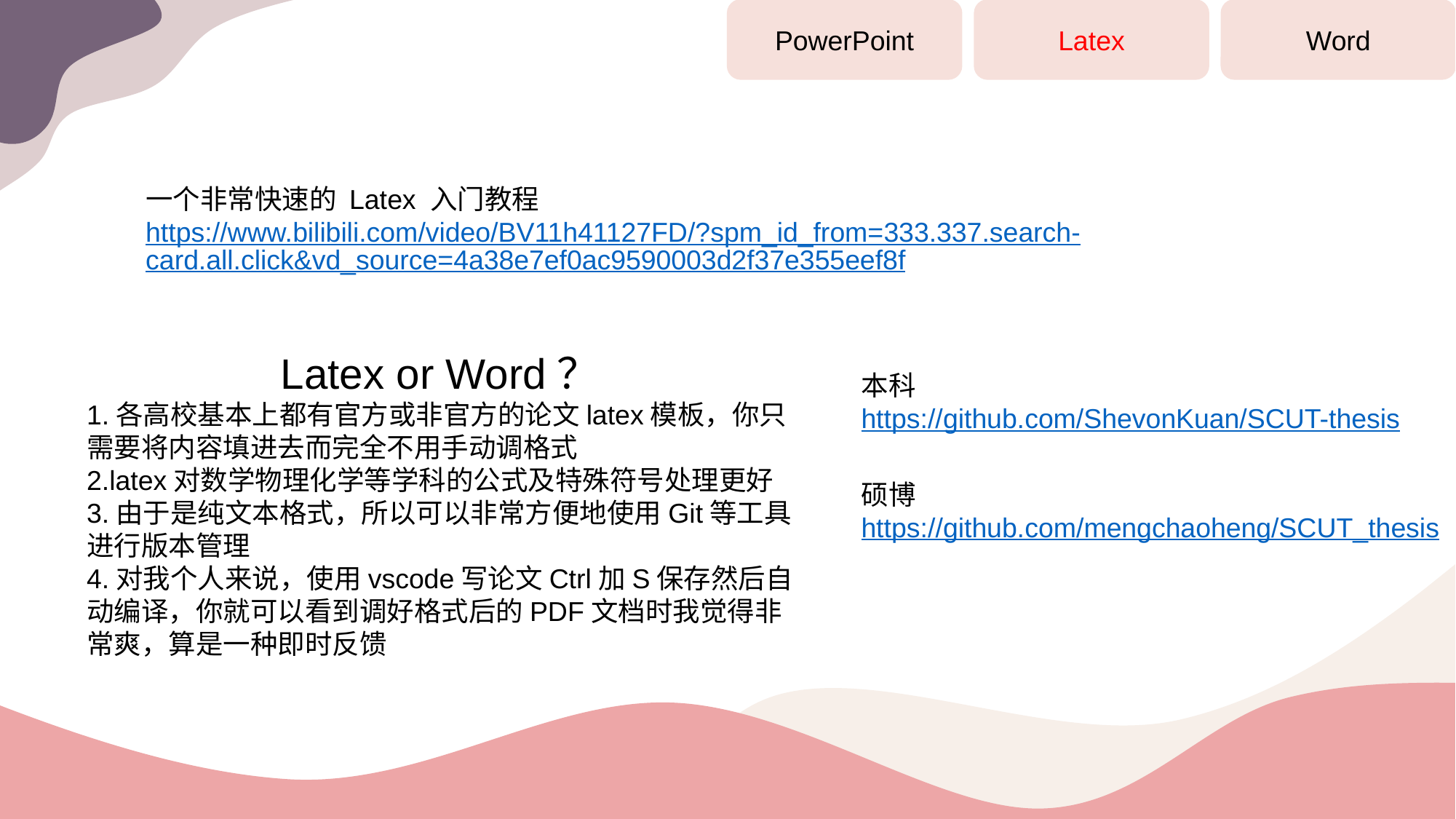

PowerPoint
Word
Latex
一个非常快速的 Latex 入门教程
https://www.bilibili.com/video/BV11h41127FD/?spm_id_from=333.337.search-card.all.click&vd_source=4a38e7ef0ac9590003d2f37e355eef8f
Latex or Word？
1.各高校基本上都有官方或非官方的论文latex模板，你只需要将内容填进去而完全不用手动调格式
2.latex对数学物理化学等学科的公式及特殊符号处理更好
3.由于是纯文本格式，所以可以非常方便地使用Git等工具进行版本管理
4.对我个人来说，使用vscode写论文Ctrl加S保存然后自动编译，你就可以看到调好格式后的PDF文档时我觉得非常爽，算是一种即时反馈
标题文本
本科
https://github.com/ShevonKuan/SCUT-thesis
硕博
https://github.com/mengchaoheng/SCUT_thesis